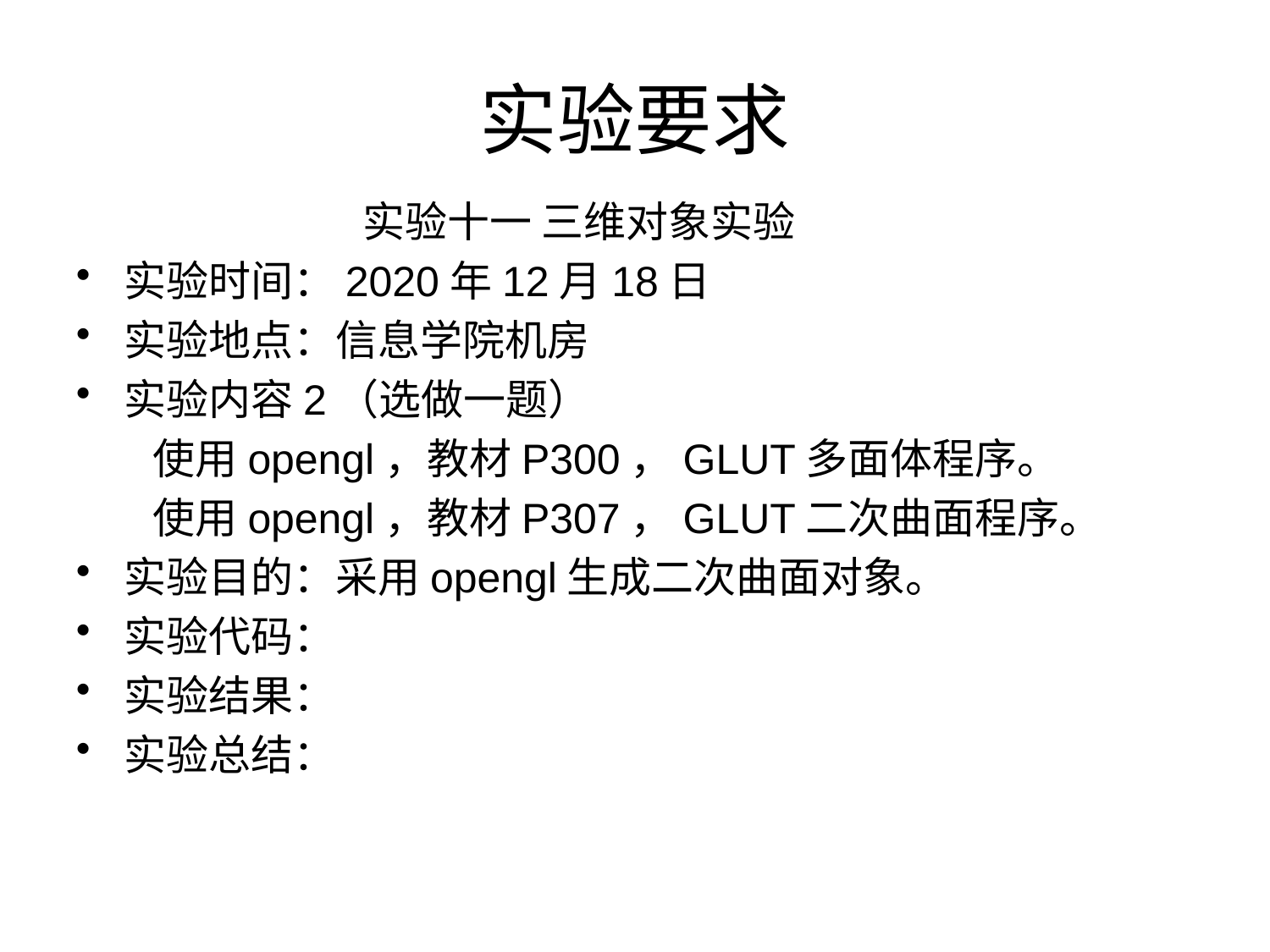

# 实验要求
                             实验十一 三维对象实验
实验时间：2020年12月18日
实验地点：信息学院机房
实验内容2（选做一题）
       使用opengl，教材P300，GLUT多面体程序。
       使用opengl，教材P307，GLUT二次曲面程序。
实验目的：采用opengl生成二次曲面对象。
实验代码：
实验结果：
实验总结：